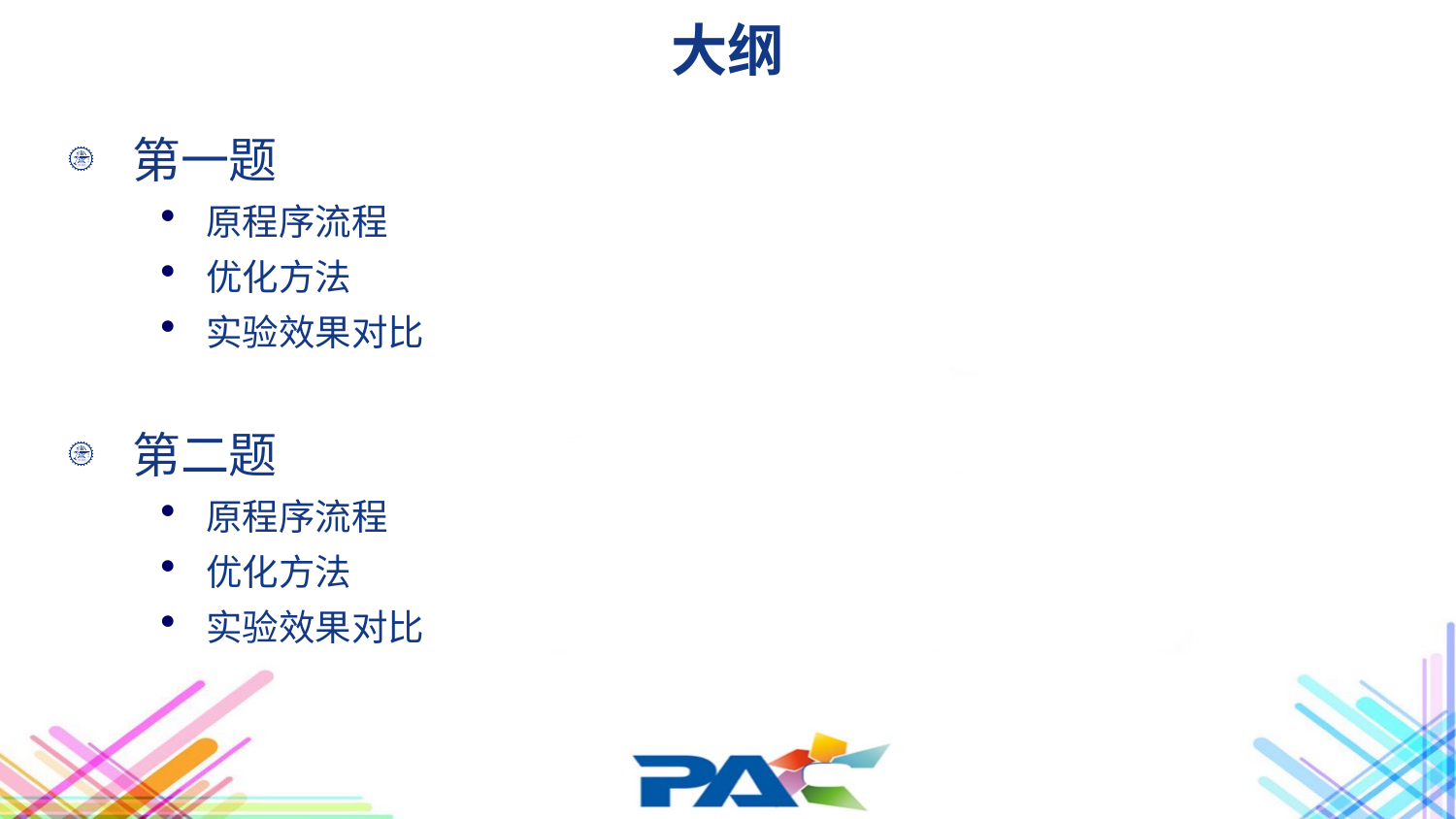

大纲
第一题
原程序流程
优化方法
实验效果对比

第二题
原程序流程
优化方法
实验效果对比